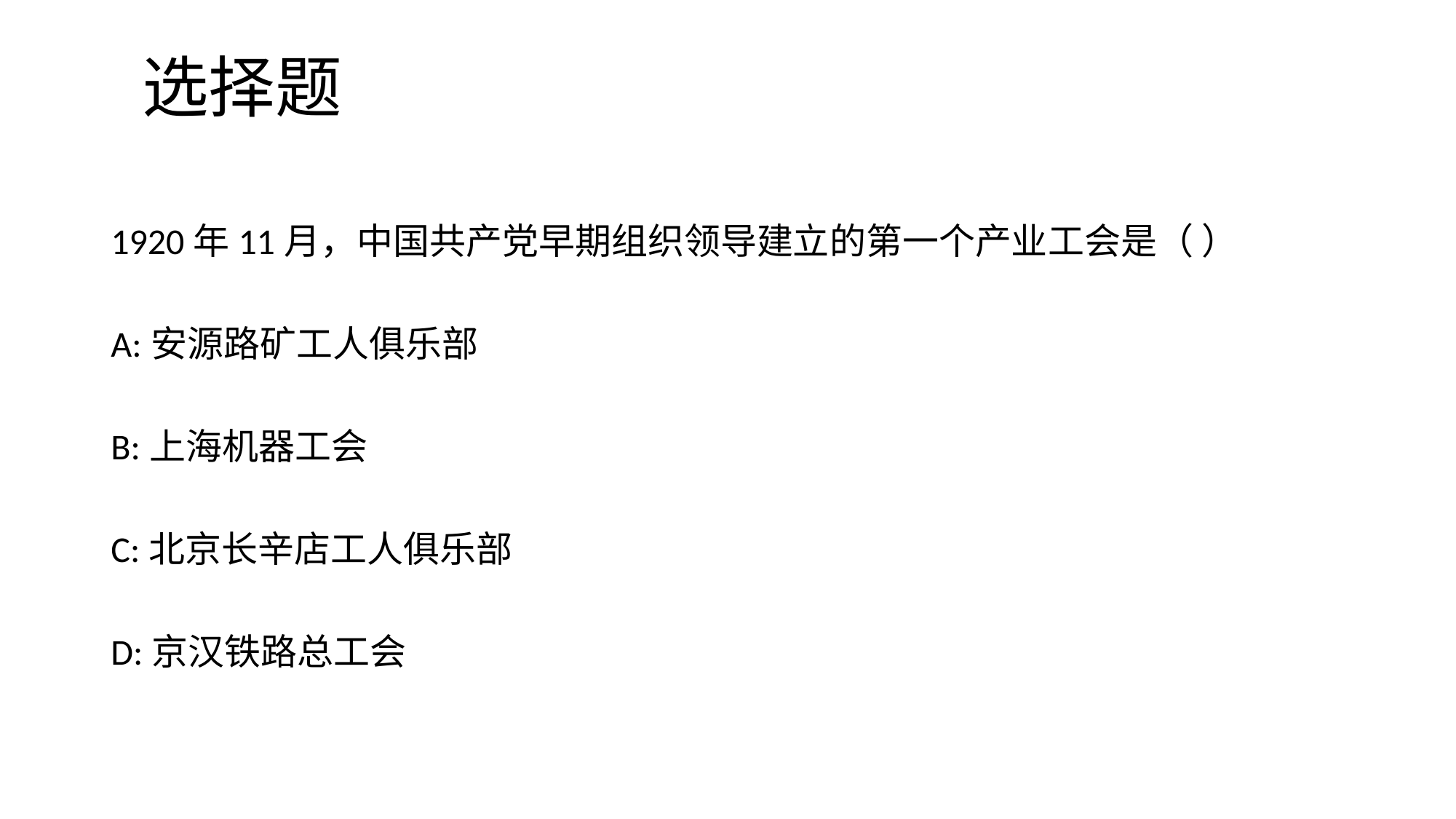

# 选择题
1920年11月，中国共产党早期组织领导建立的第一个产业工会是（ ）
A:安源路矿工人俱乐部
B:上海机器工会
C:北京长辛店工人俱乐部
D:京汉铁路总工会